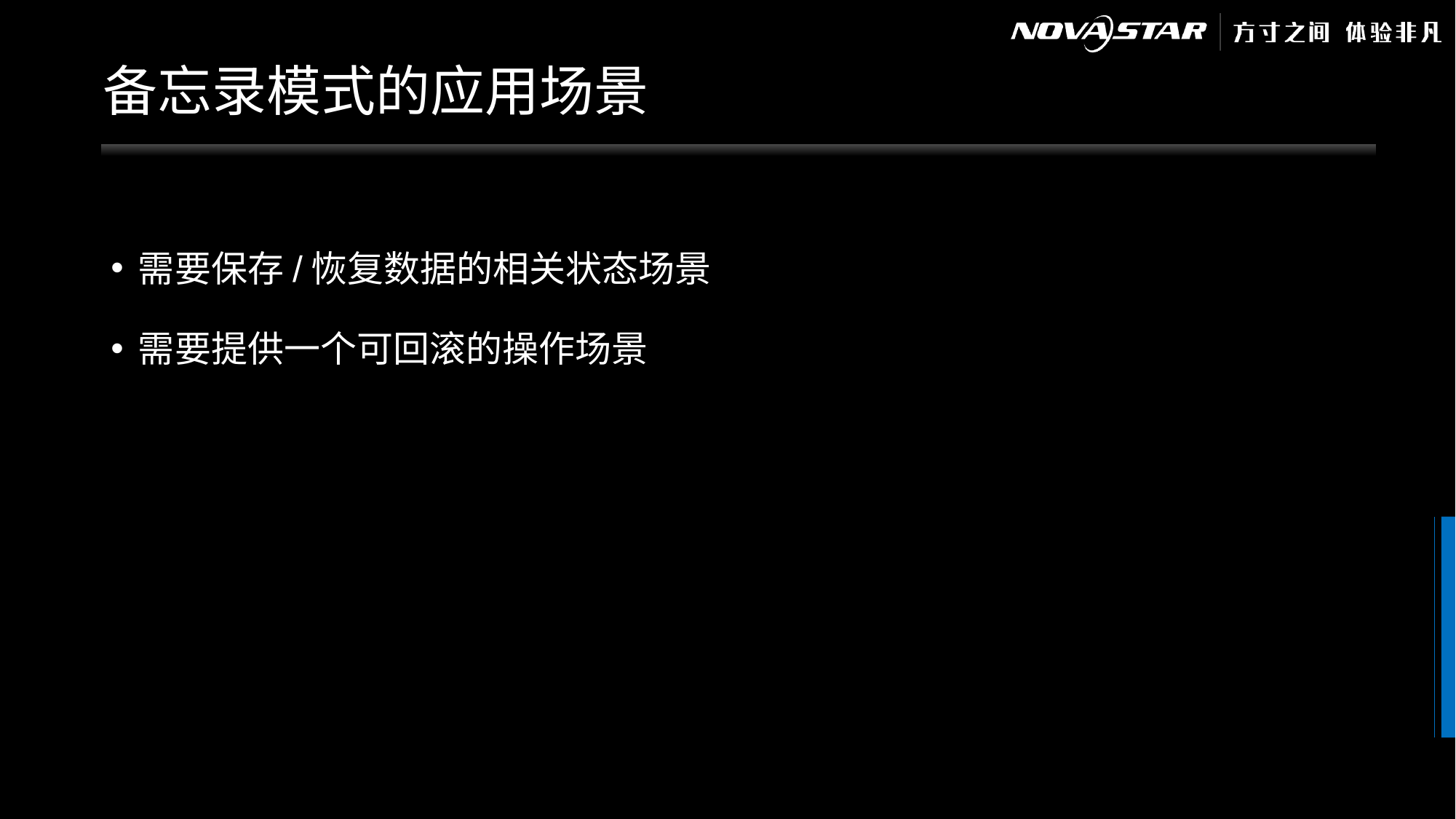

# 备忘录模式的应用场景

需要保存/恢复数据的相关状态场景
需要提供一个可回滚的操作场景